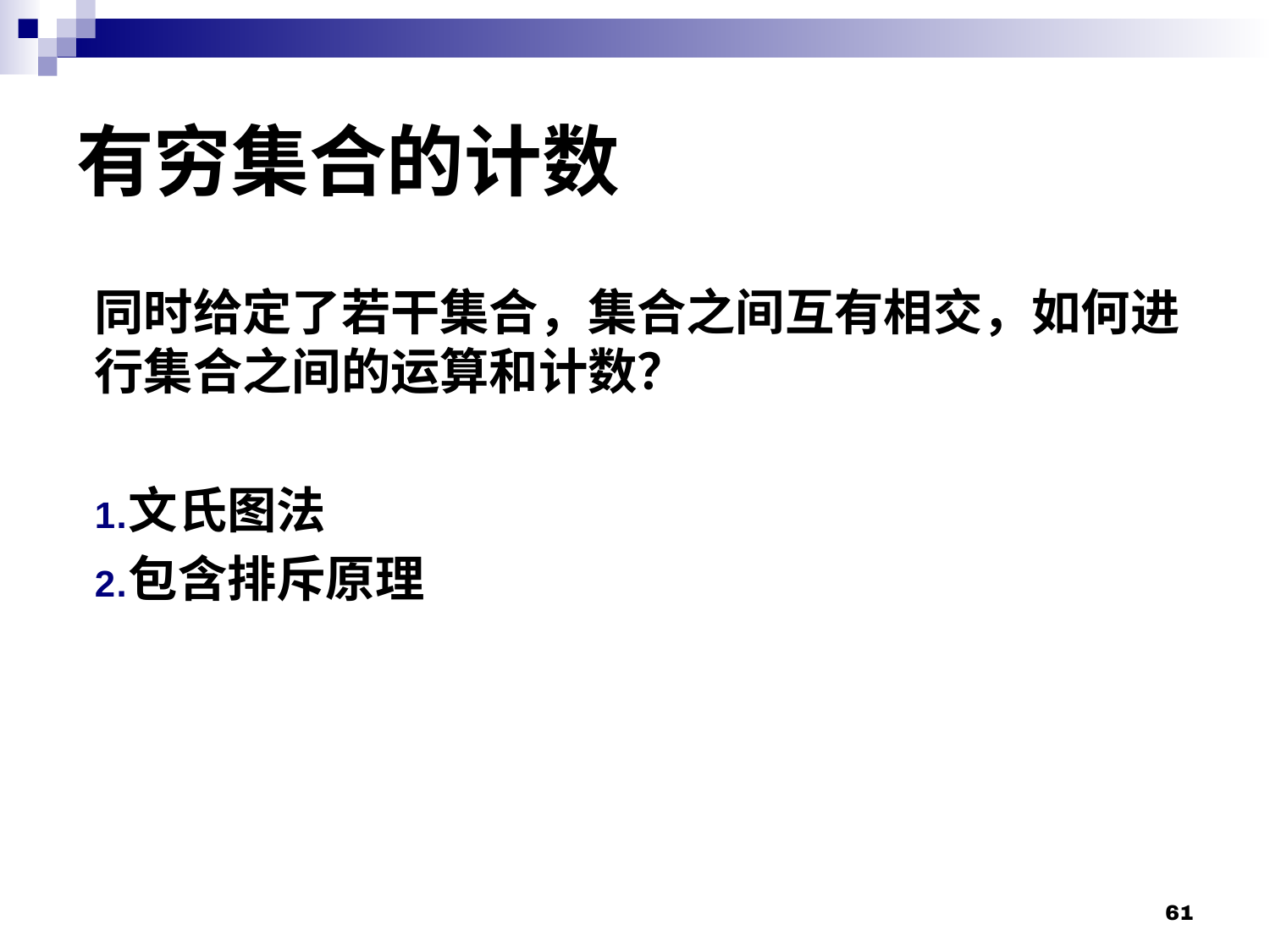

# 有穷集合的计数
同时给定了若干集合，集合之间互有相交，如何进行集合之间的运算和计数？

文氏图法
包含排斥原理

61